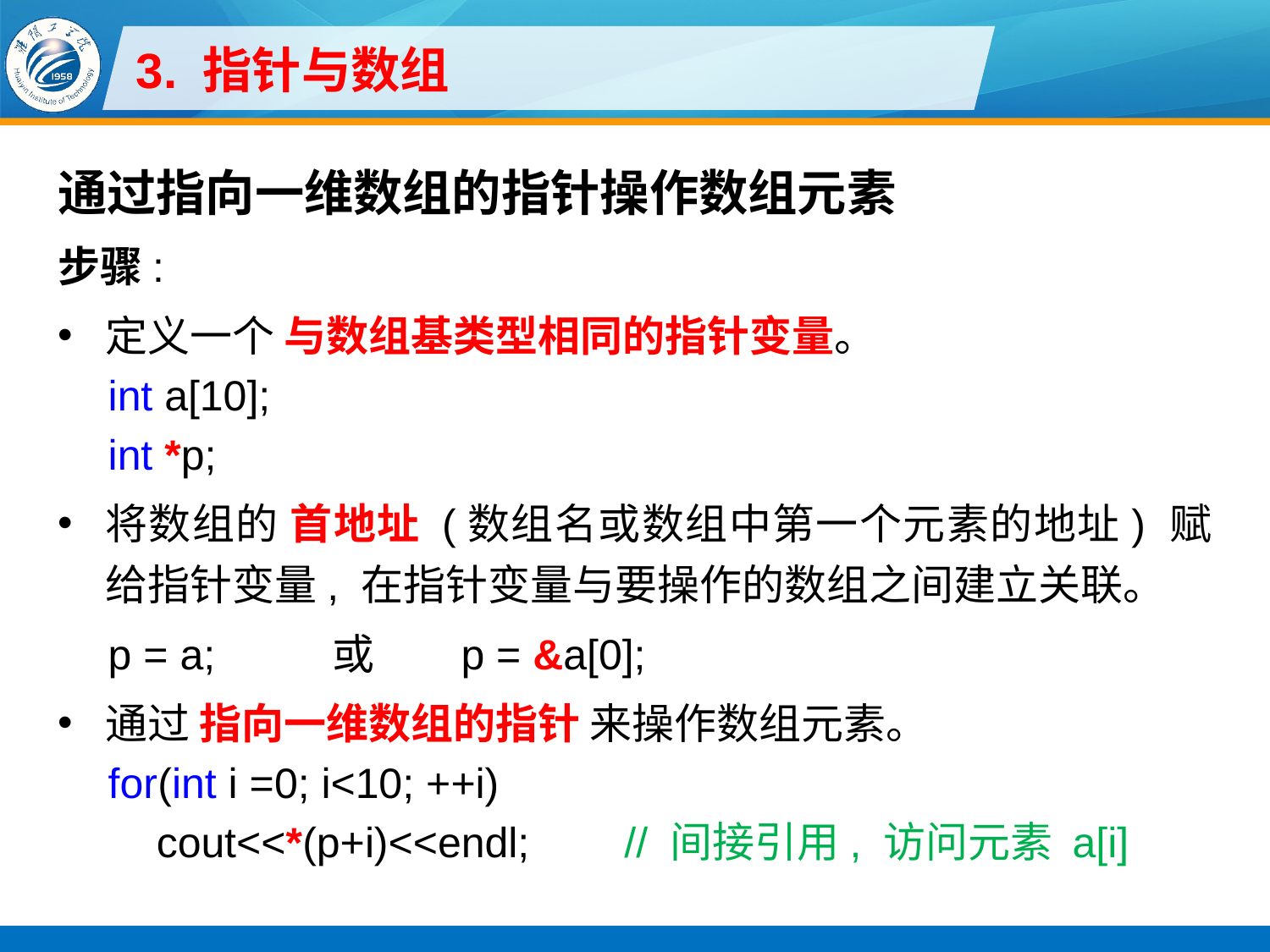

# 3. 指针与数组
通过指向一维数组的指针操作数组元素
步骤:
定义一个 与数组基类型相同的指针变量。
int a[10];
int *p;
将数组的 首地址 (数组名或数组中第一个元素的地址) 赋给指针变量, 在指针变量与要操作的数组之间建立关联。
p = a;         或        p = &a[0];
通过 指向一维数组的指针 来操作数组元素。
for(int i =0; i<10; ++i)
cout<<*(p+i)<<endl;        // 间接引用, 访问元素 a[i]